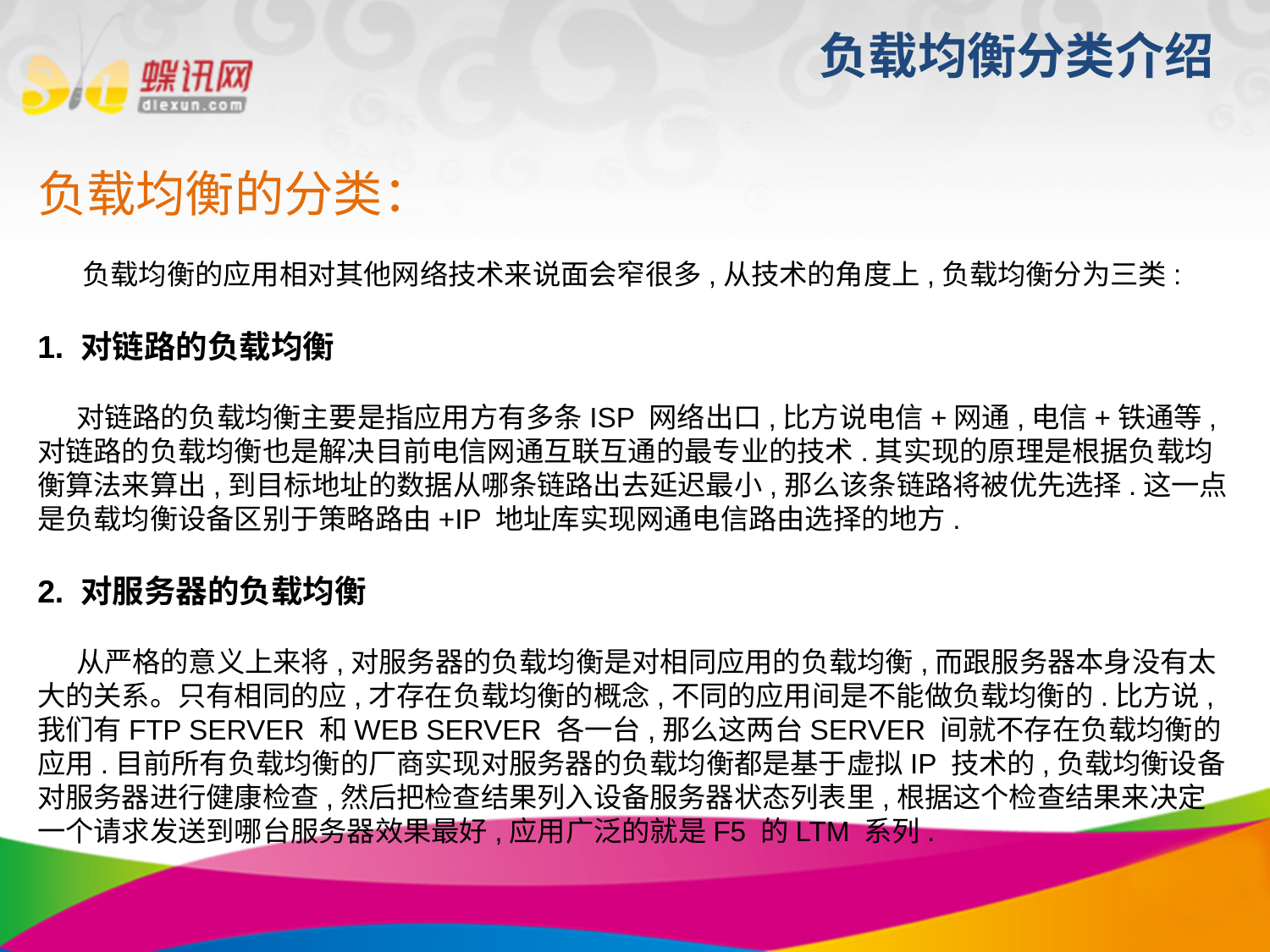

# 负载均衡分类介绍
负载均衡的分类：

      负载均衡的应用相对其他网络技术来说面会窄很多,从技术的角度上,负载均衡分为三类:

1. 对链路的负载均衡

     对链路的负载均衡主要是指应用方有多条ISP 网络出口,比方说电信+网通,电信+铁通等,对链路的负载均衡也是解决目前电信网通互联互通的最专业的技术.其实现的原理是根据负载均衡算法来算出,到目标地址的数据从哪条链路出去延迟最小,那么该条链路将被优先选择.这一点是负载均衡设备区别于策略路由+IP 地址库实现网通电信路由选择的地方.

2. 对服务器的负载均衡

     从严格的意义上来将,对服务器的负载均衡是对相同应用的负载均衡,而跟服务器本身没有太大的关系。只有相同的应,才存在负载均衡的概念,不同的应用间是不能做负载均衡的.比方说,我们有FTP SERVER 和WEB SERVER 各一台,那么这两台SERVER 间就不存在负载均衡的应用.目前所有负载均衡的厂商实现对服务器的负载均衡都是基于虚拟IP 技术的,负载均衡设备对服务器进行健康检查,然后把检查结果列入设备服务器状态列表里,根据这个检查结果来决定一个请求发送到哪台服务器效果最好,应用广泛的就是F5 的LTM 系列.